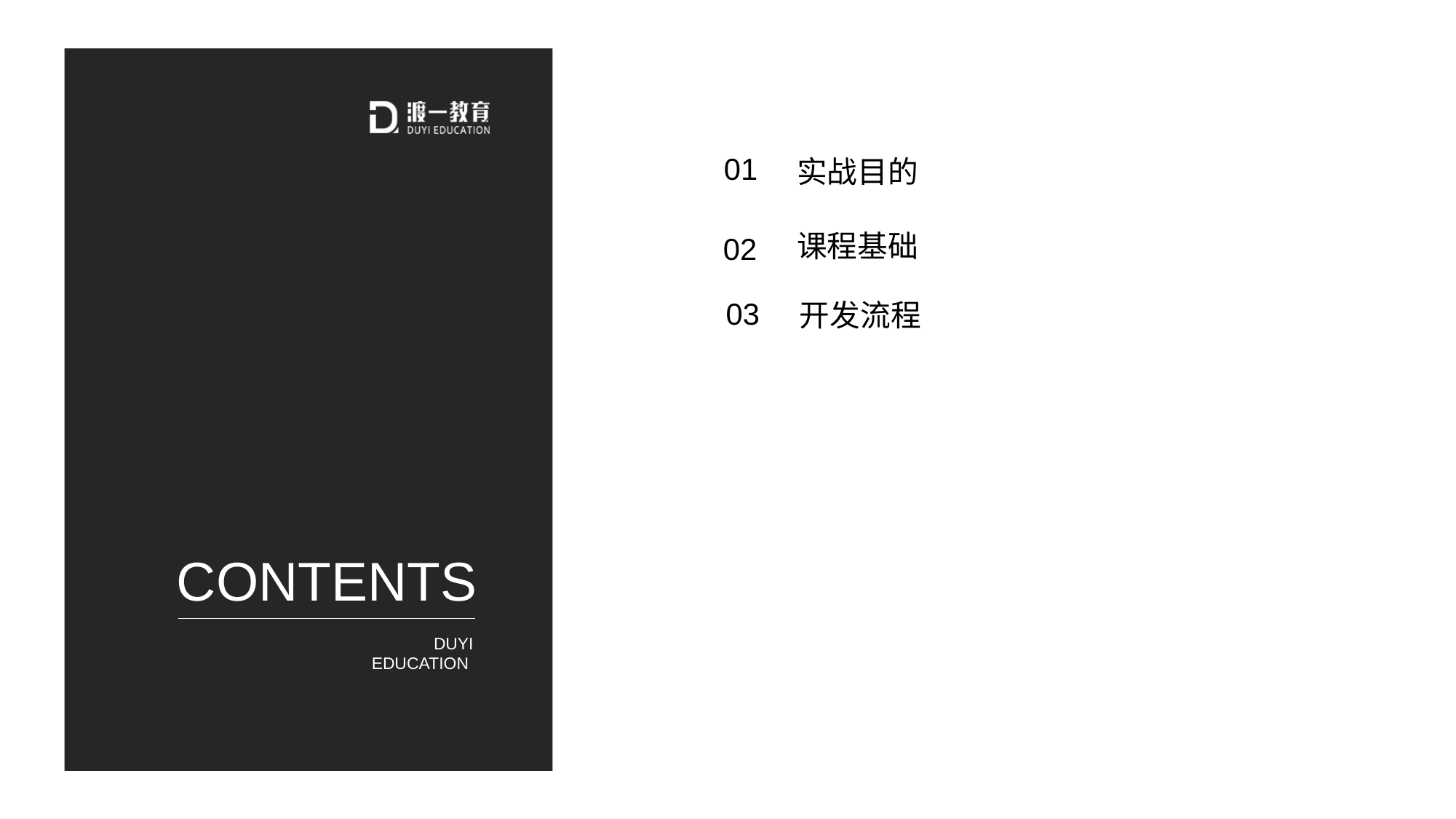

# 01
实战目的
课程基础
02

开发流程
03